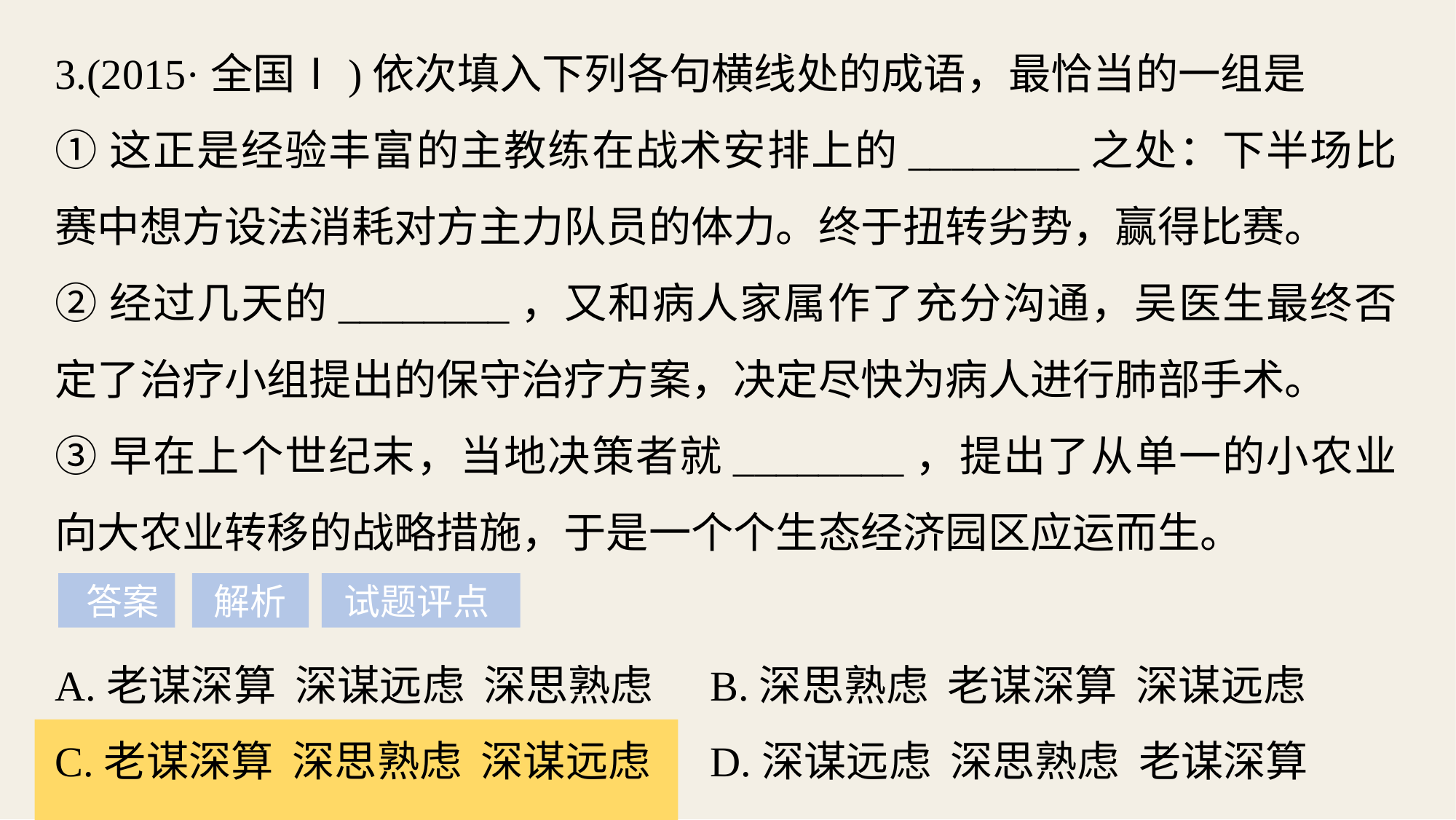

3.(2015·全国Ⅰ)依次填入下列各句横线处的成语，最恰当的一组是
①这正是经验丰富的主教练在战术安排上的________之处：下半场比赛中想方设法消耗对方主力队员的体力。终于扭转劣势，赢得比赛。
②经过几天的________，又和病人家属作了充分沟通，吴医生最终否定了治疗小组提出的保守治疗方案，决定尽快为病人进行肺部手术。
③早在上个世纪末，当地决策者就________，提出了从单一的小农业向大农业转移的战略措施，于是一个个生态经济园区应运而生。

A.老谋深算  深谋远虑  深思熟虑	B.深思熟虑  老谋深算  深谋远虑
C.老谋深算  深思熟虑  深谋远虑	D.深谋远虑  深思熟虑  老谋深算
 答案
解析
试题评点